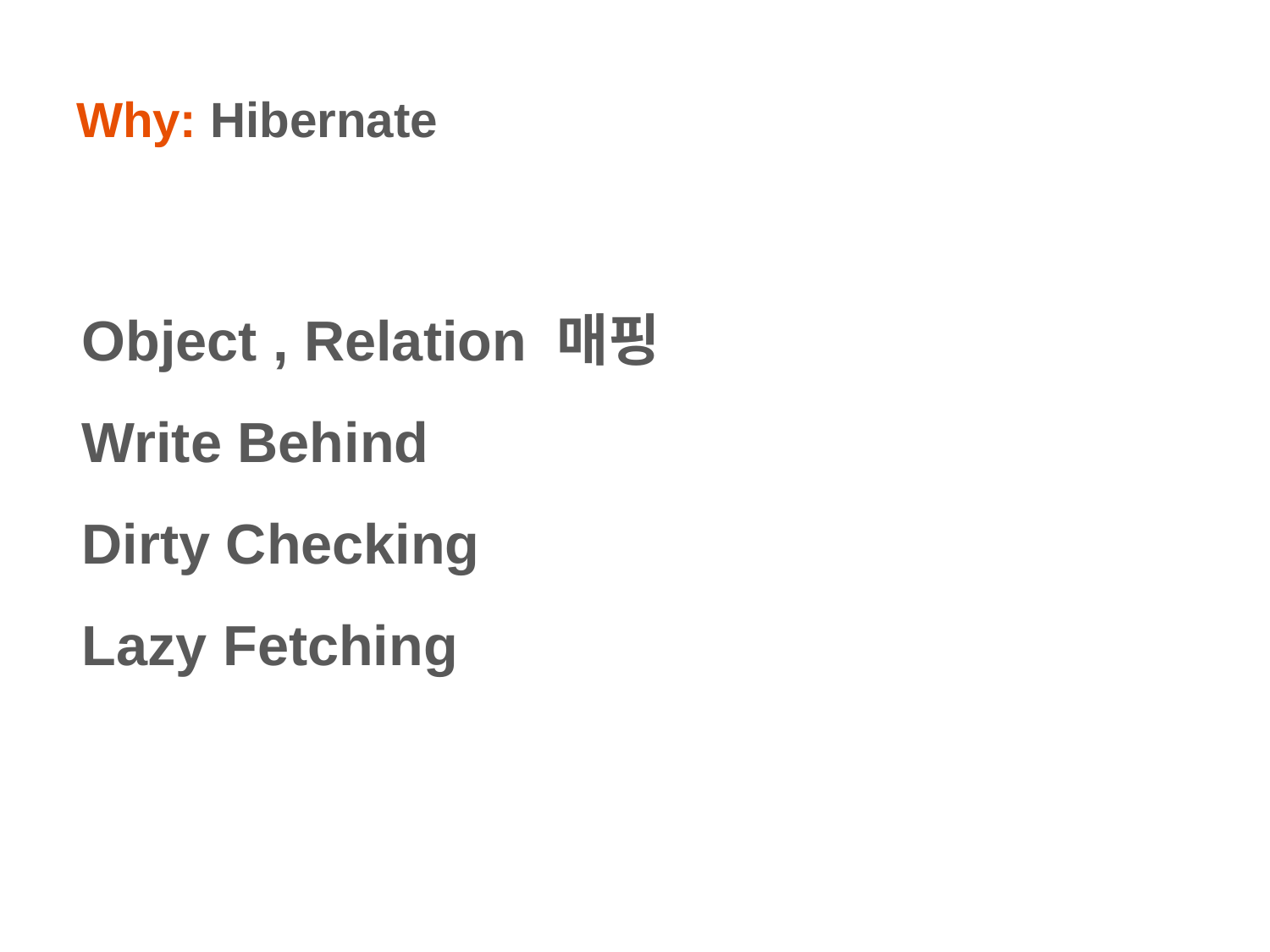

# Why: Hibernate
Object , Relation 매핑
Write Behind
Dirty Checking
Lazy Fetching